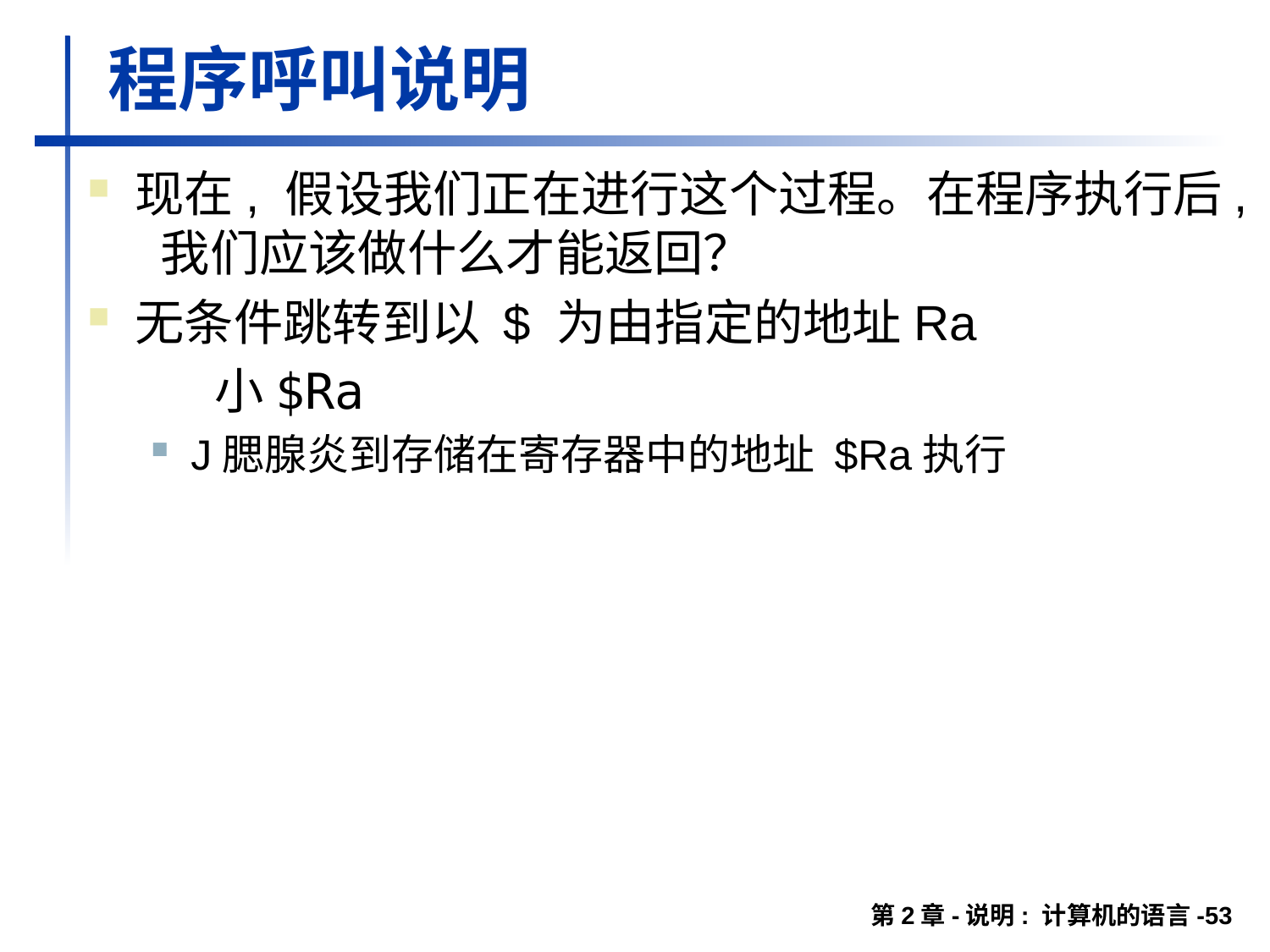

# 程序呼叫说明
现在, 假设我们正在进行这个过程。在程序执行后, 我们应该做什么才能返回？
无条件跳转到以 $ 为由指定的地址Ra
	小$Ra
J腮腺炎到存储在寄存器中的地址 $Ra执行
第2章-说明: 计算机的语言-53